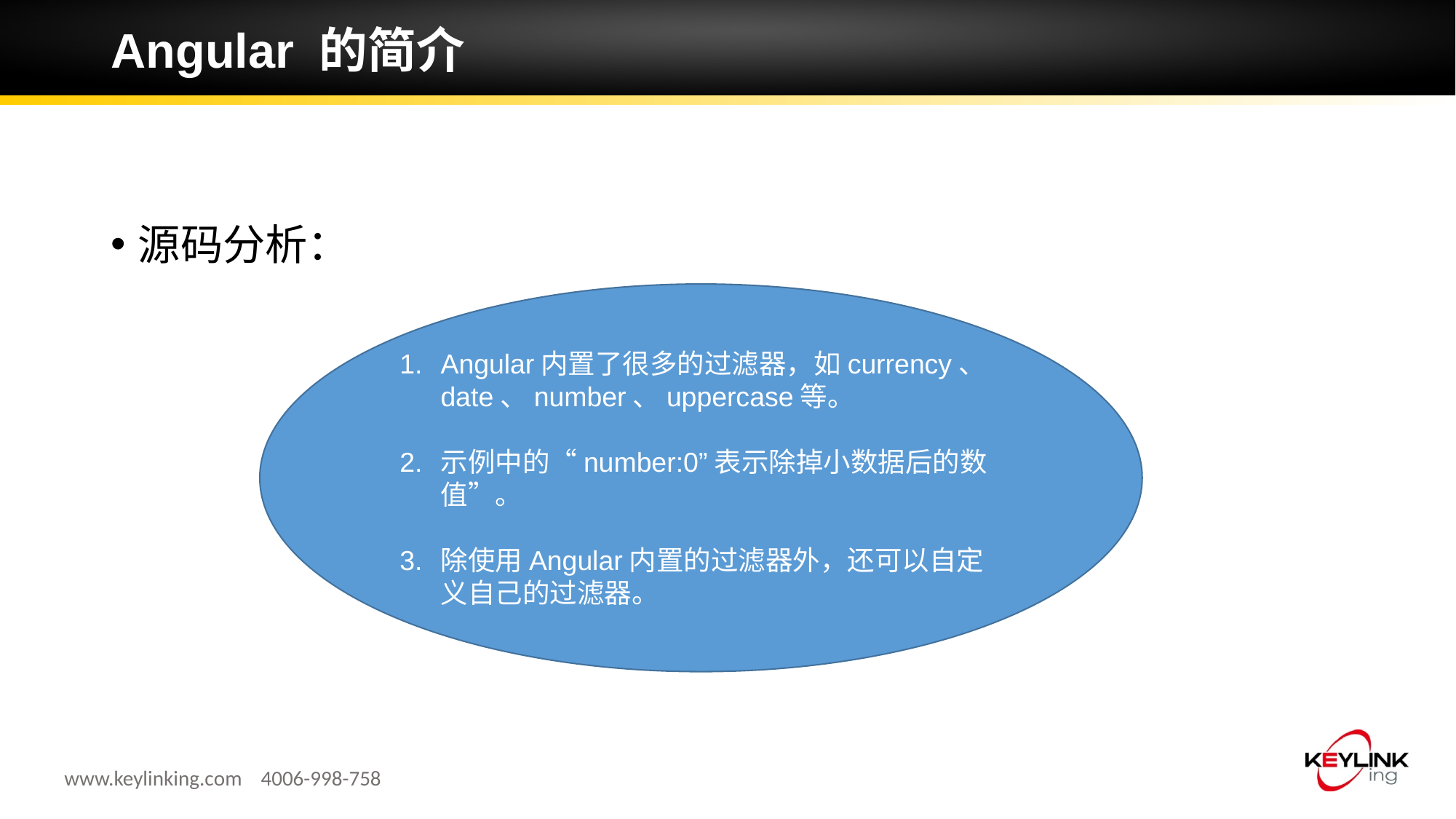

# Angular 的简介
源码分析：

Angular内置了很多的过滤器，如currency、date、number、uppercase等。

示例中的“number:0”表示除掉小数据后的数值”。

除使用Angular内置的过滤器外，还可以自定义自己的过滤器。